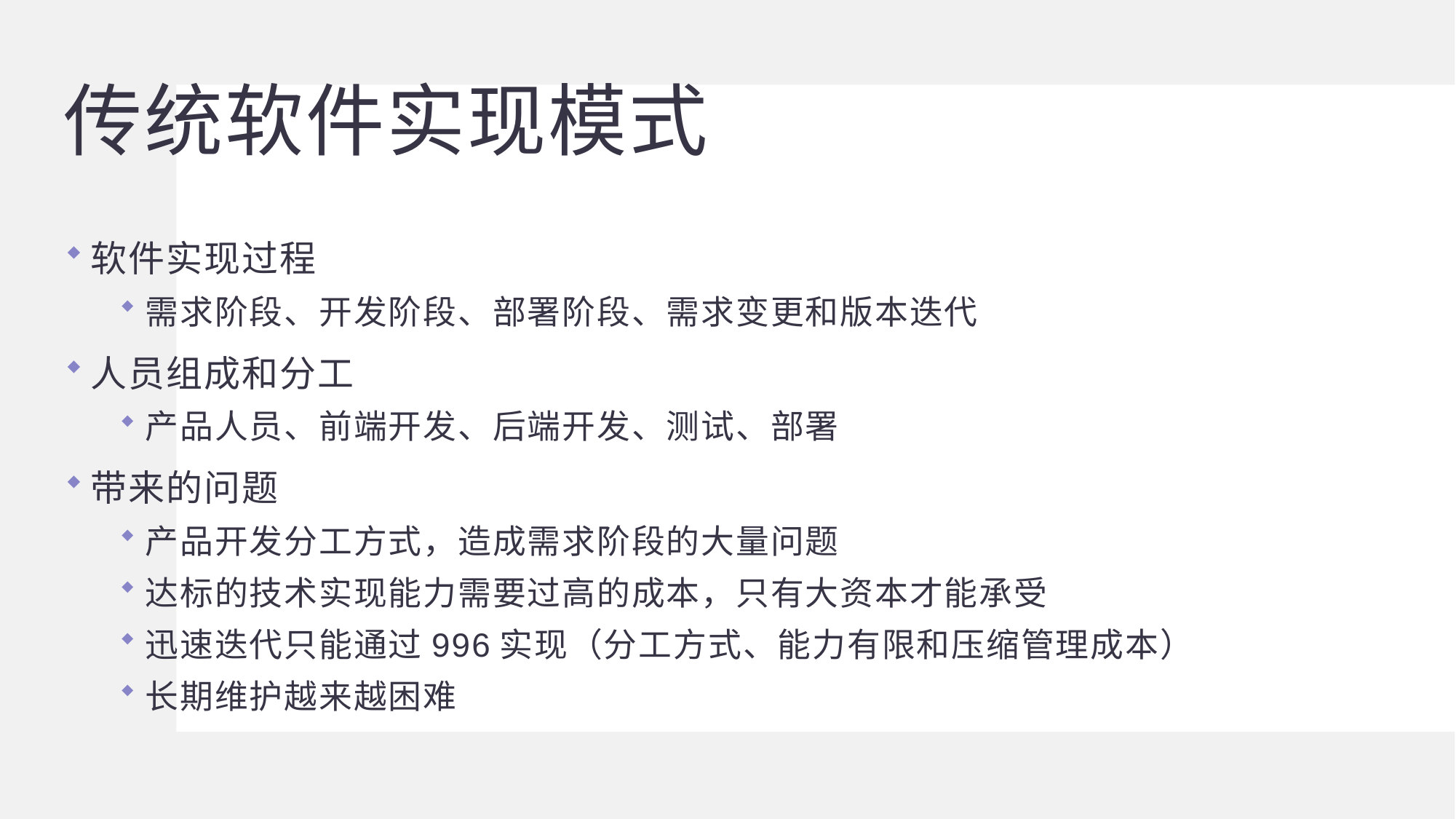

# 传统软件实现模式
软件实现过程
需求阶段、开发阶段、部署阶段、需求变更和版本迭代
人员组成和分工
产品人员、前端开发、后端开发、测试、部署
带来的问题
产品开发分工方式，造成需求阶段的大量问题
达标的技术实现能力需要过高的成本，只有大资本才能承受
迅速迭代只能通过996实现（分工方式、能力有限和压缩管理成本）
长期维护越来越困难